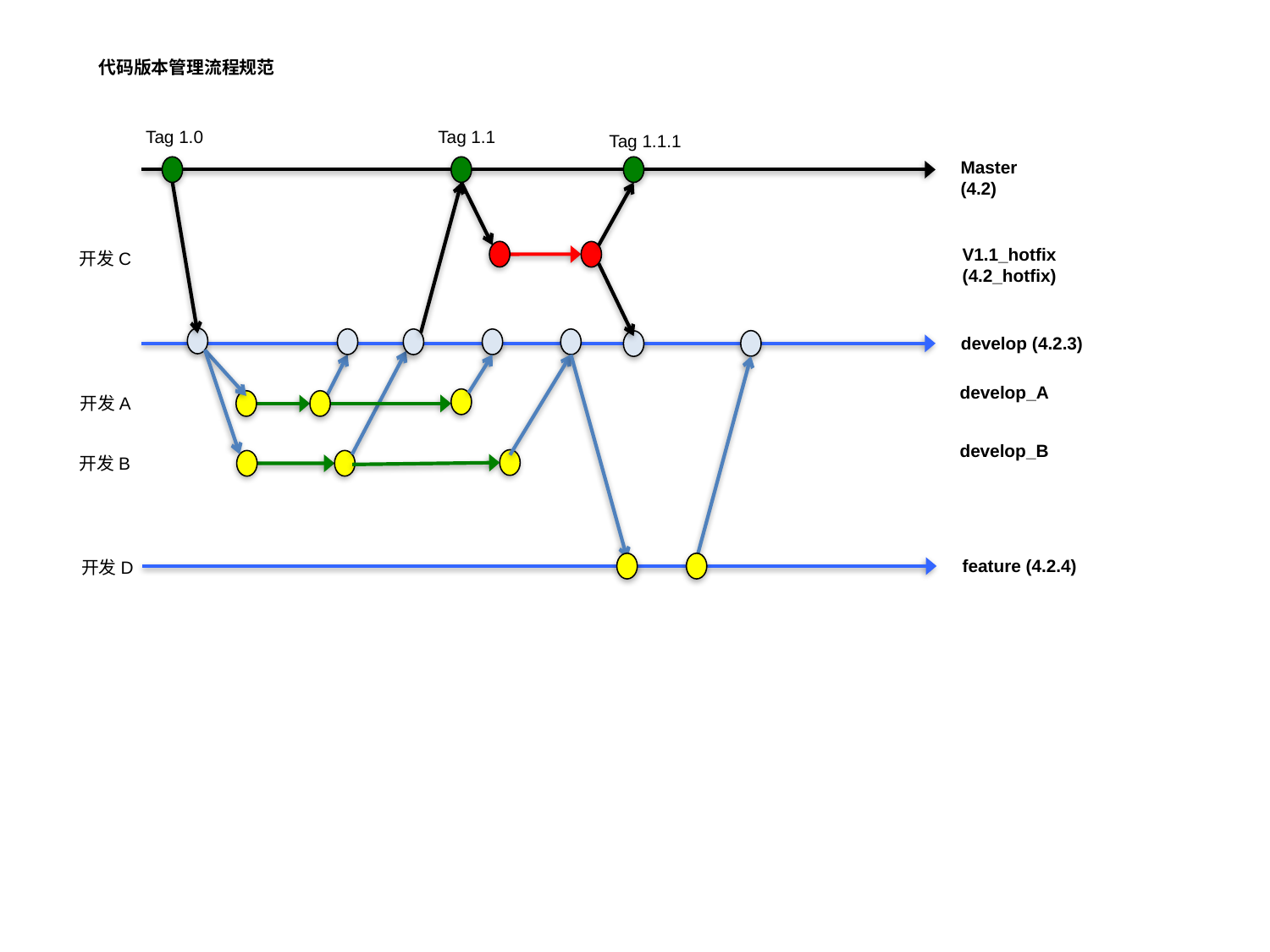

代码版本管理流程规范
Tag 1.0
Tag 1.1
Tag 1.1.1
Master
(4.2)

V1.1_hotfix (4.2_hotfix)
开发C

develop (4.2.3)

develop_A
开发A

develop_B
开发B

feature (4.2.4)
开发D